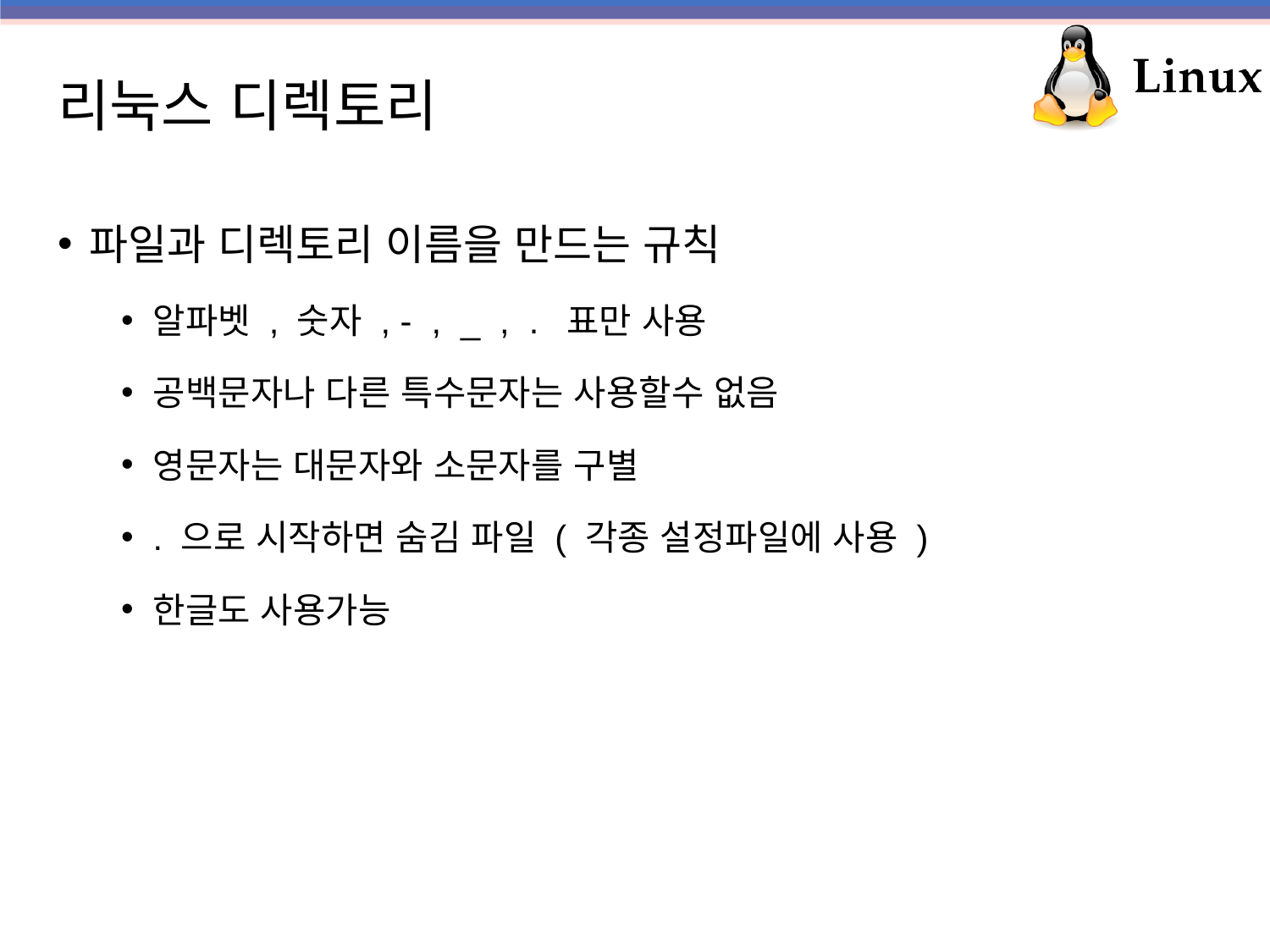

# 리눅스 디렉토리
파일과 디렉토리 이름을 만드는 규칙
알파벳 , 숫자 , -  ,  _  ,  .  표만 사용
공백문자나 다른 특수문자는 사용할수 없음
영문자는 대문자와 소문자를 구별
. 으로 시작하면 숨김 파일 ( 각종 설정파일에 사용 )
한글도 사용가능